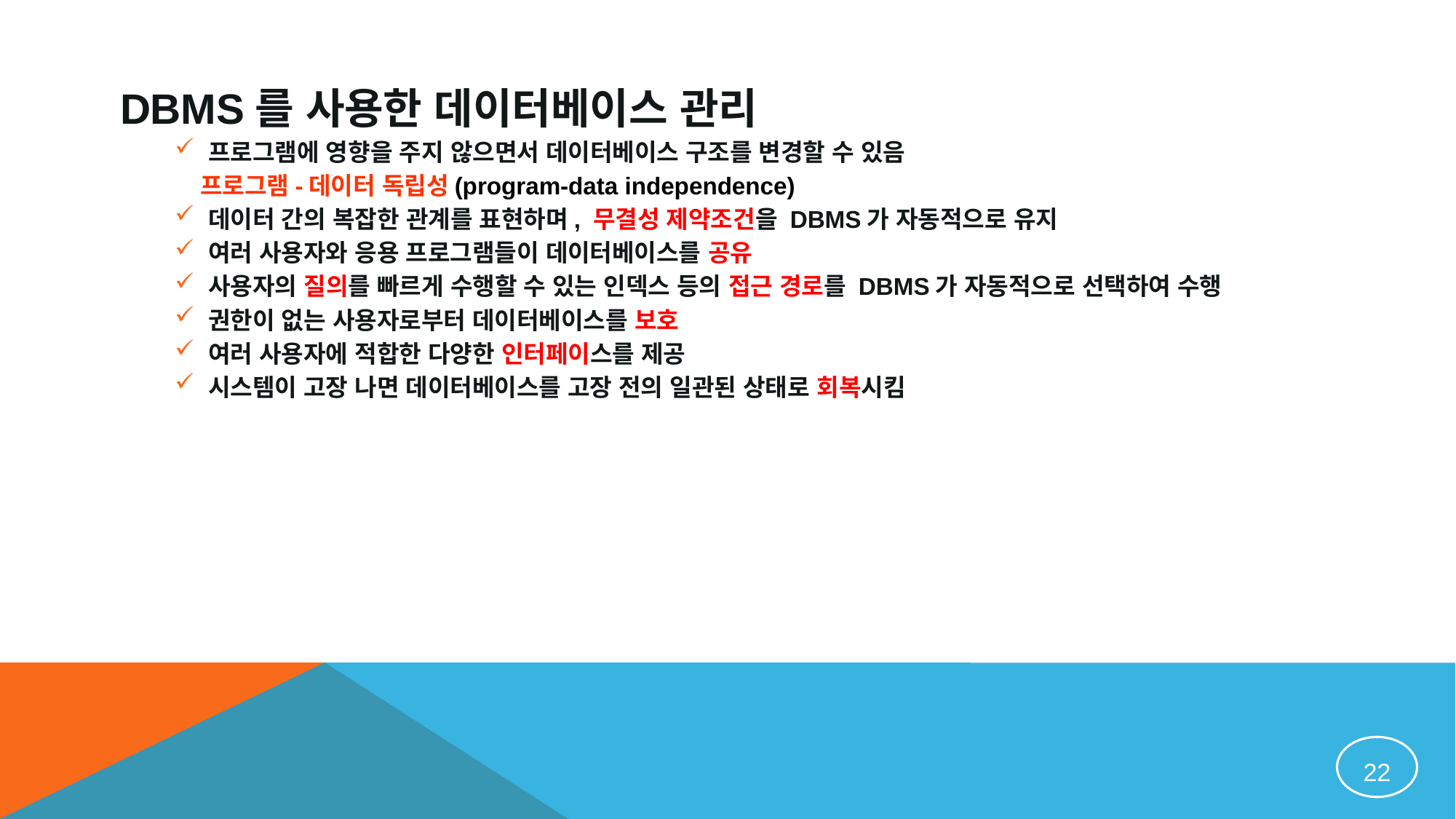

DBMS를 사용한 데이터베이스 관리
프로그램에 영향을 주지 않으면서 데이터베이스 구조를 변경할 수 있음
   프로그램-데이터 독립성(program-data independence)
데이터 간의 복잡한 관계를 표현하며, 무결성 제약조건을 DBMS가 자동적으로 유지
여러 사용자와 응용 프로그램들이 데이터베이스를 공유
사용자의 질의를 빠르게 수행할 수 있는 인덱스 등의 접근 경로를 DBMS가 자동적으로 선택하여 수행
권한이 없는 사용자로부터 데이터베이스를 보호
여러 사용자에 적합한 다양한 인터페이스를 제공
시스템이 고장 나면 데이터베이스를 고장 전의 일관된 상태로 회복시킴
22